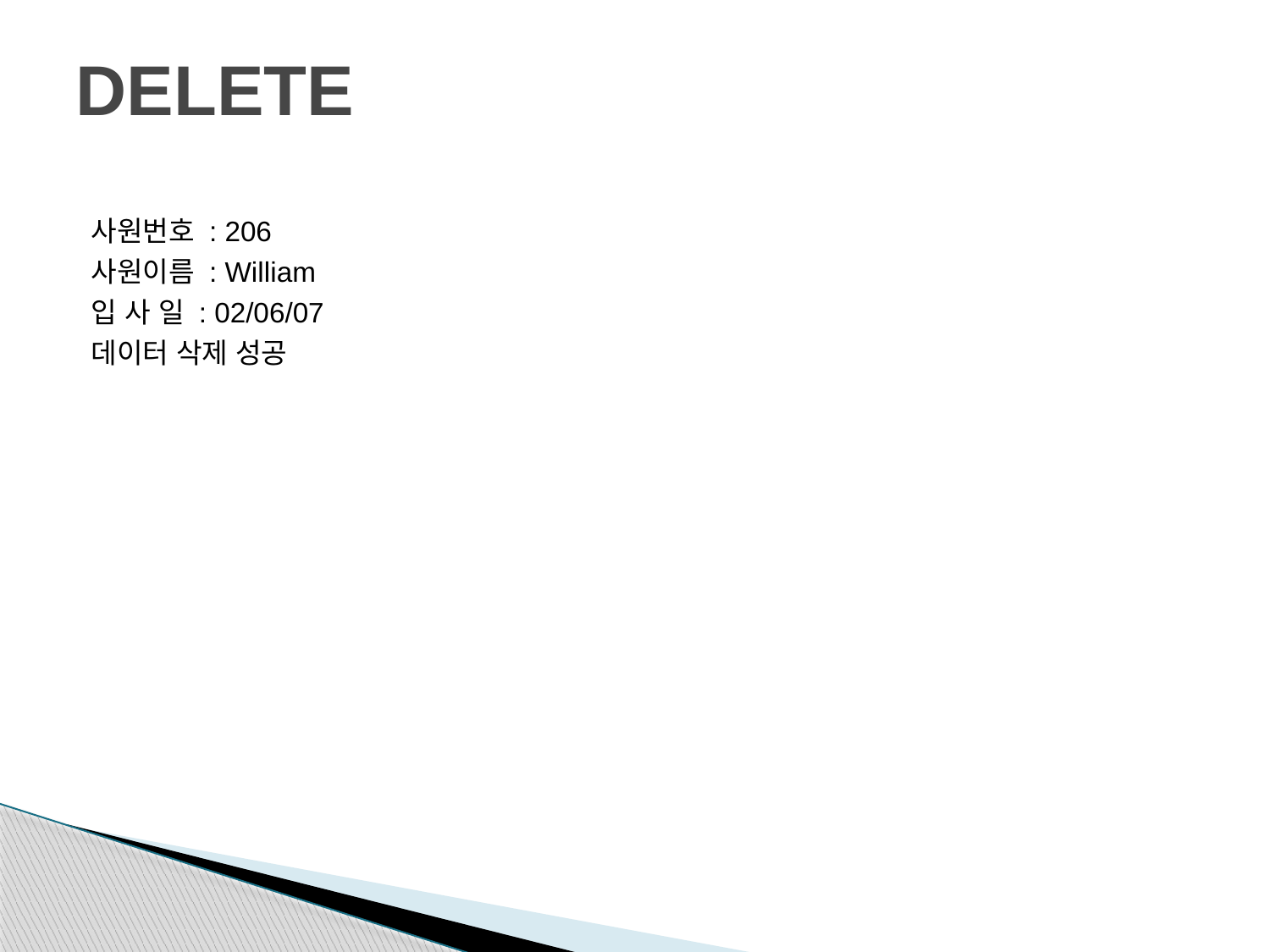

# DELETE

사원번호 : 206
사원이름 : William
입 사 일 : 02/06/07
데이터 삭제 성공